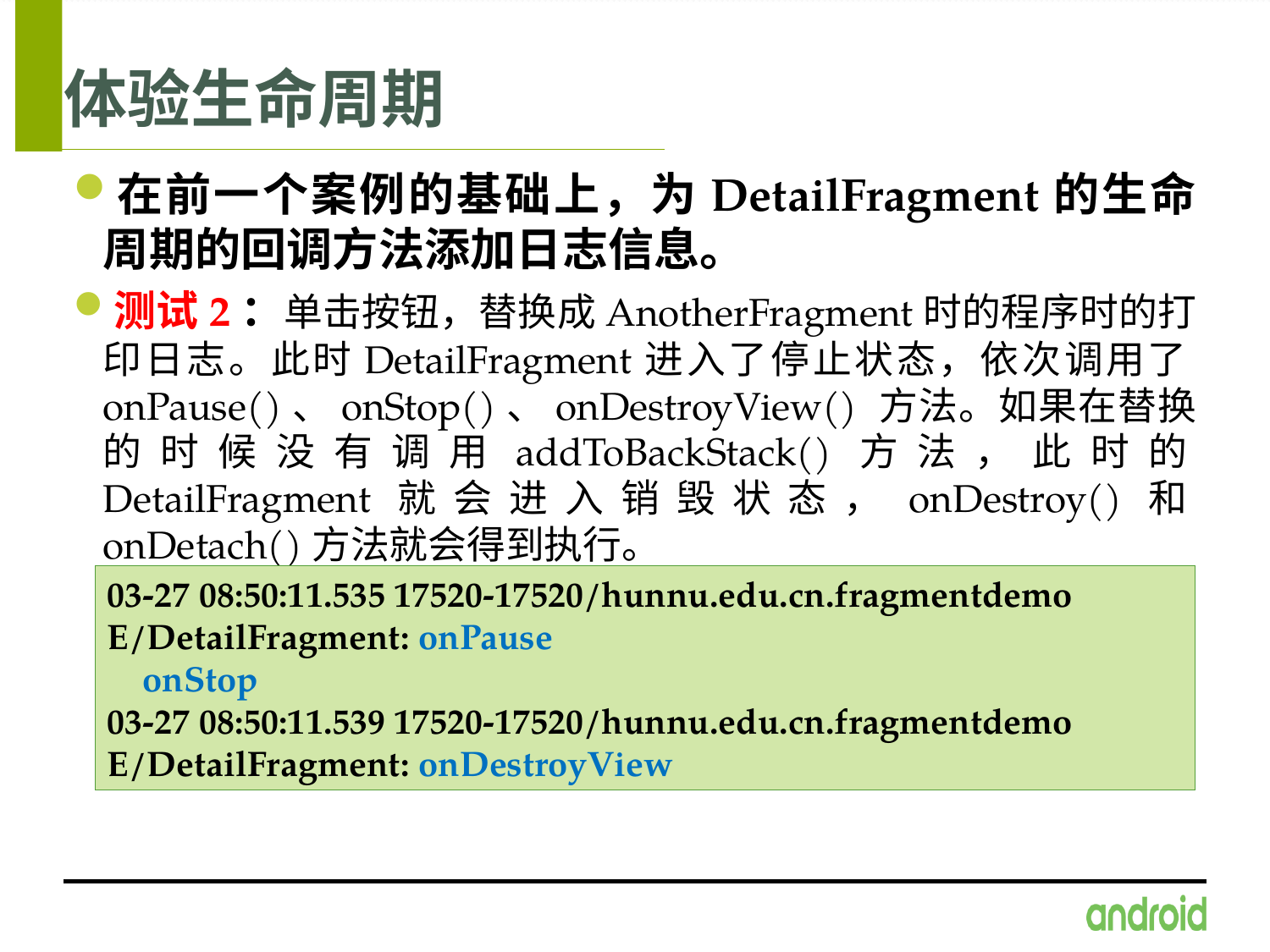

# 体验生命周期
在前一个案例的基础上，为DetailFragment的生命周期的回调方法添加日志信息。
测试2：单击按钮，替换成AnotherFragment时的程序时的打印日志。此时DetailFragment进入了停止状态，依次调用了onPause()、onStop()、onDestroyView() 方法。如果在替换的时候没有调用addToBackStack()方法，此时的DetailFragment就会进入销毁状态，onDestroy()和onDetach()方法就会得到执行。
03-27 08:50:11.535 17520-17520/hunnu.edu.cn.fragmentdemo E/DetailFragment: onPause
    onStop
03-27 08:50:11.539 17520-17520/hunnu.edu.cn.fragmentdemo E/DetailFragment: onDestroyView